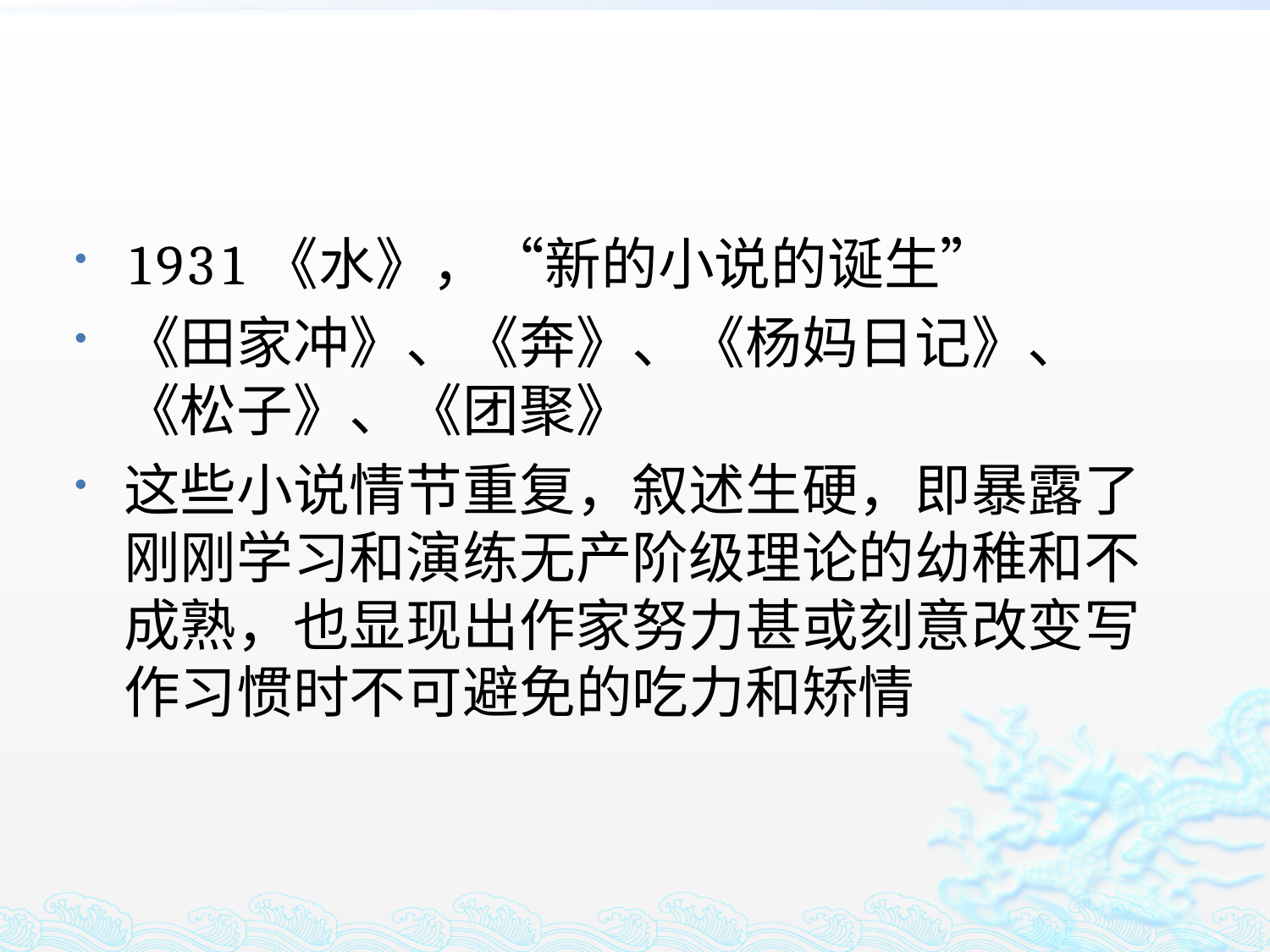

#
1931《水》，“新的小说的诞生”
《田家冲》、《奔》、《杨妈日记》、《松子》、《团聚》
这些小说情节重复，叙述生硬，即暴露了刚刚学习和演练无产阶级理论的幼稚和不成熟，也显现出作家努力甚或刻意改变写作习惯时不可避免的吃力和矫情